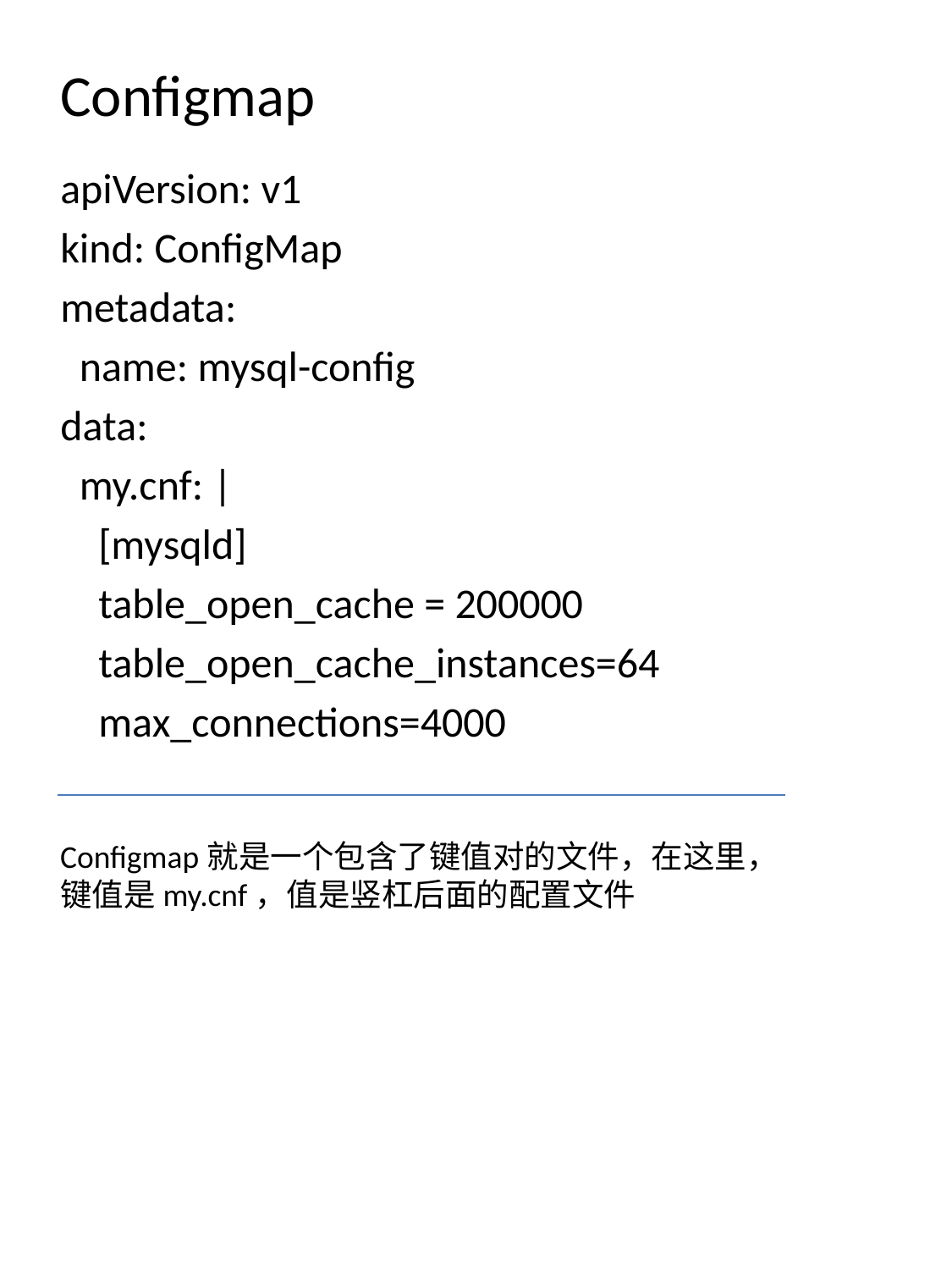

# Configmap
apiVersion: v1
kind: ConfigMap
metadata:
  name: mysql-config
data:
  my.cnf: |
    [mysqld]
    table_open_cache = 200000
    table_open_cache_instances=64
    max_connections=4000
Configmap就是一个包含了键值对的文件，在这里，键值是my.cnf，值是竖杠后面的配置文件